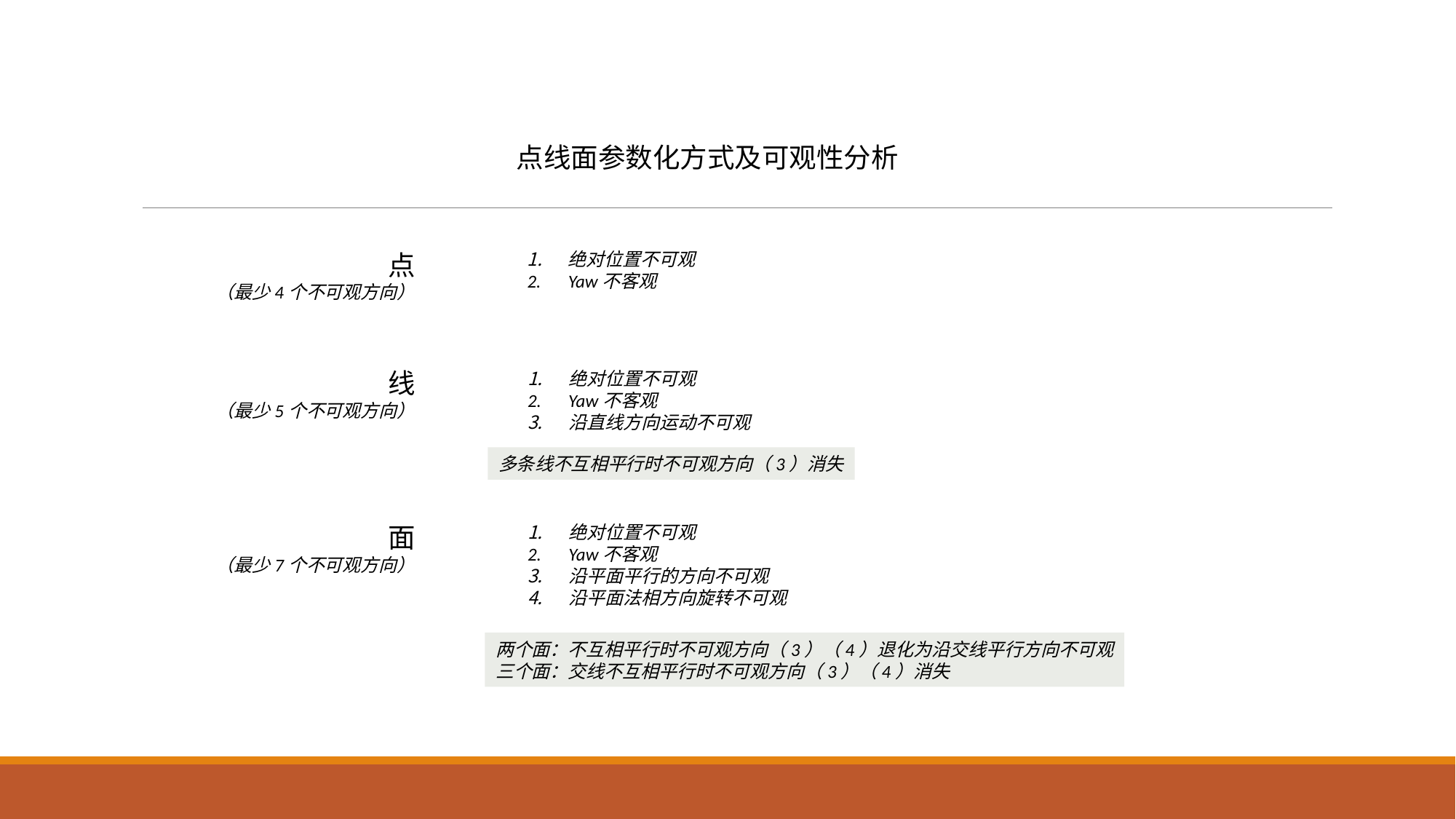

点线面参数化方式及可观性分析
点
（最少4个不可观方向）
绝对位置不可观
Yaw不客观
线
（最少5个不可观方向）
绝对位置不可观
Yaw不客观
沿直线方向运动不可观
多条线不互相平行时不可观方向（3）消失
面
（最少7个不可观方向）
绝对位置不可观
Yaw不客观
沿平面平行的方向不可观
沿平面法相方向旋转不可观
两个面：不互相平行时不可观方向（3）（4）退化为沿交线平行方向不可观
三个面：交线不互相平行时不可观方向（3）（4）消失